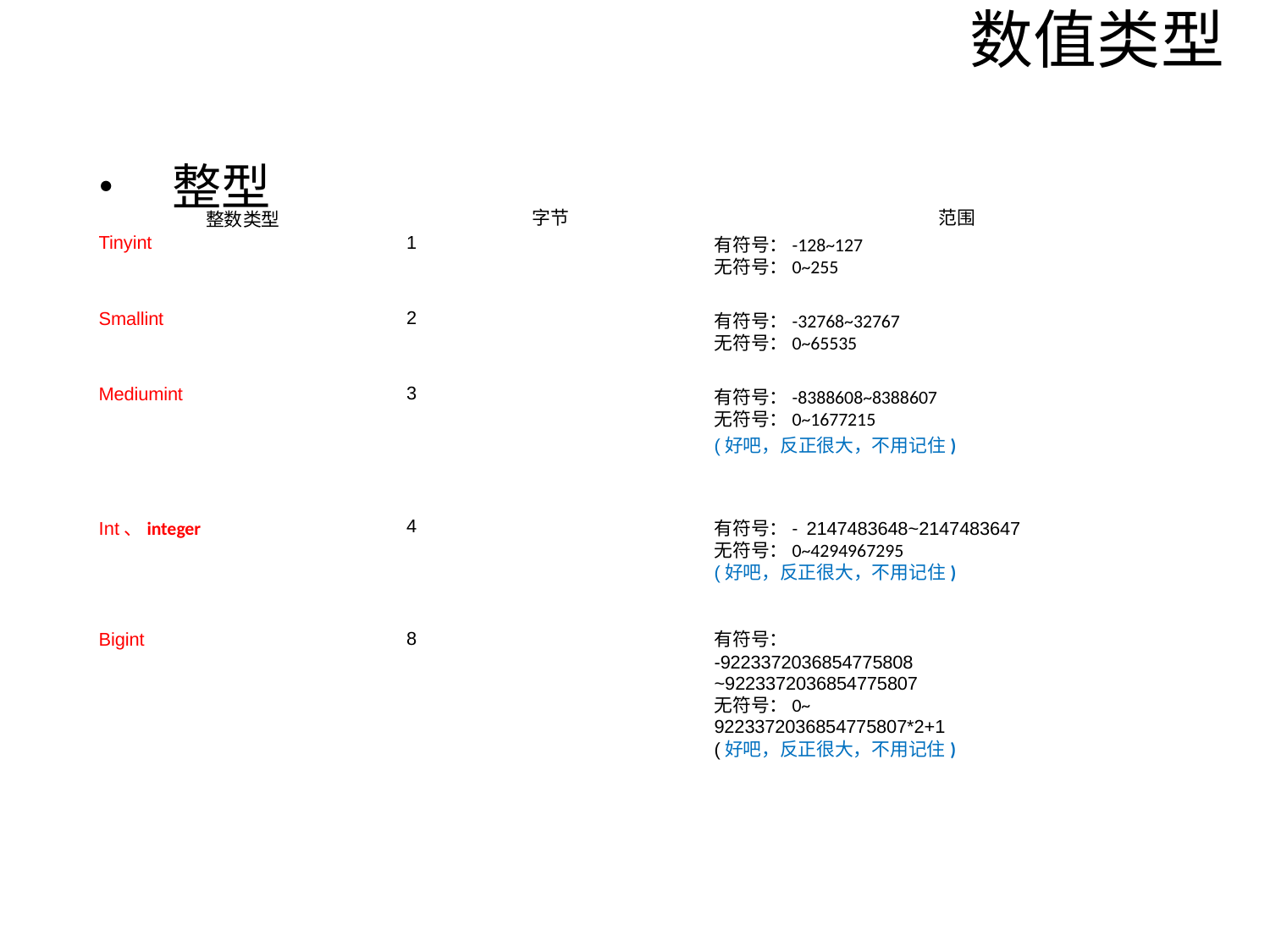

数值类型
• 整型
字节
范围
整数类型
有符号：-128~127
无符号：0~255
Tinyint
1
2
3
有符号：-32768~32767
无符号：0~65535
Smallint
Mediumint
有符号：-8388608~8388607
无符号：0~1677215
(好吧，反正很大，不用记住)
Int、integer
有符号：- 2147483648~2147483647
无符号：0~4294967295
(好吧，反正很大，不用记住)
4
8
Bigint
有符号：
-9223372036854775808
~9223372036854775807
无符号：0~
9223372036854775807*2+1
(好吧，反正很大，不用记住)